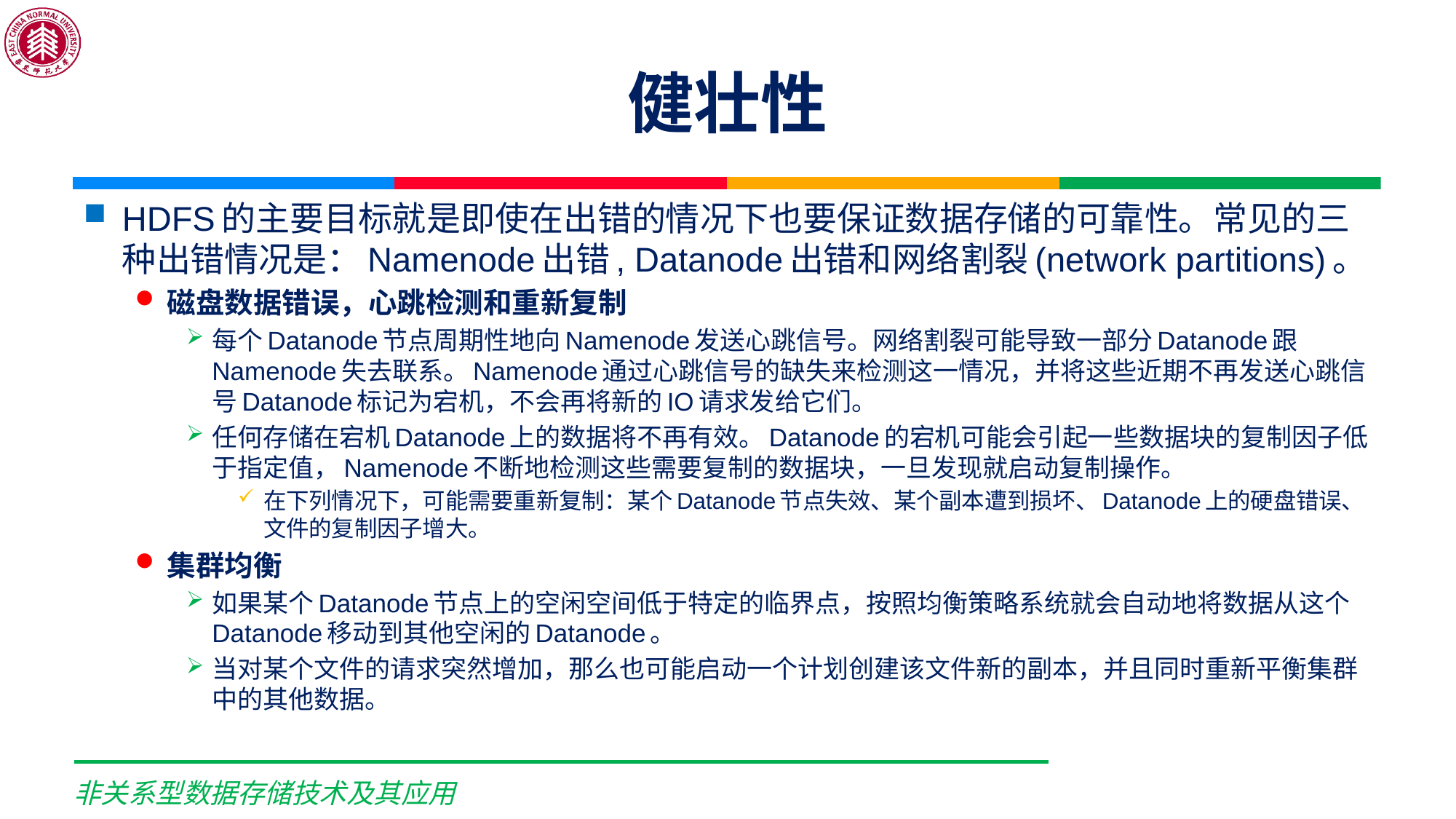

# 健壮性
HDFS的主要目标就是即使在出错的情况下也要保证数据存储的可靠性。常见的三种出错情况是：Namenode出错, Datanode出错和网络割裂(network partitions)。
磁盘数据错误，心跳检测和重新复制
每个Datanode节点周期性地向Namenode发送心跳信号。网络割裂可能导致一部分Datanode跟Namenode失去联系。Namenode通过心跳信号的缺失来检测这一情况，并将这些近期不再发送心跳信号Datanode标记为宕机，不会再将新的IO请求发给它们。
任何存储在宕机Datanode上的数据将不再有效。Datanode的宕机可能会引起一些数据块的复制因子低于指定值，Namenode不断地检测这些需要复制的数据块，一旦发现就启动复制操作。
在下列情况下，可能需要重新复制：某个Datanode节点失效、某个副本遭到损坏、Datanode上的硬盘错误、文件的复制因子增大。
集群均衡
如果某个Datanode节点上的空闲空间低于特定的临界点，按照均衡策略系统就会自动地将数据从这个Datanode移动到其他空闲的Datanode。
当对某个文件的请求突然增加，那么也可能启动一个计划创建该文件新的副本，并且同时重新平衡集群中的其他数据。